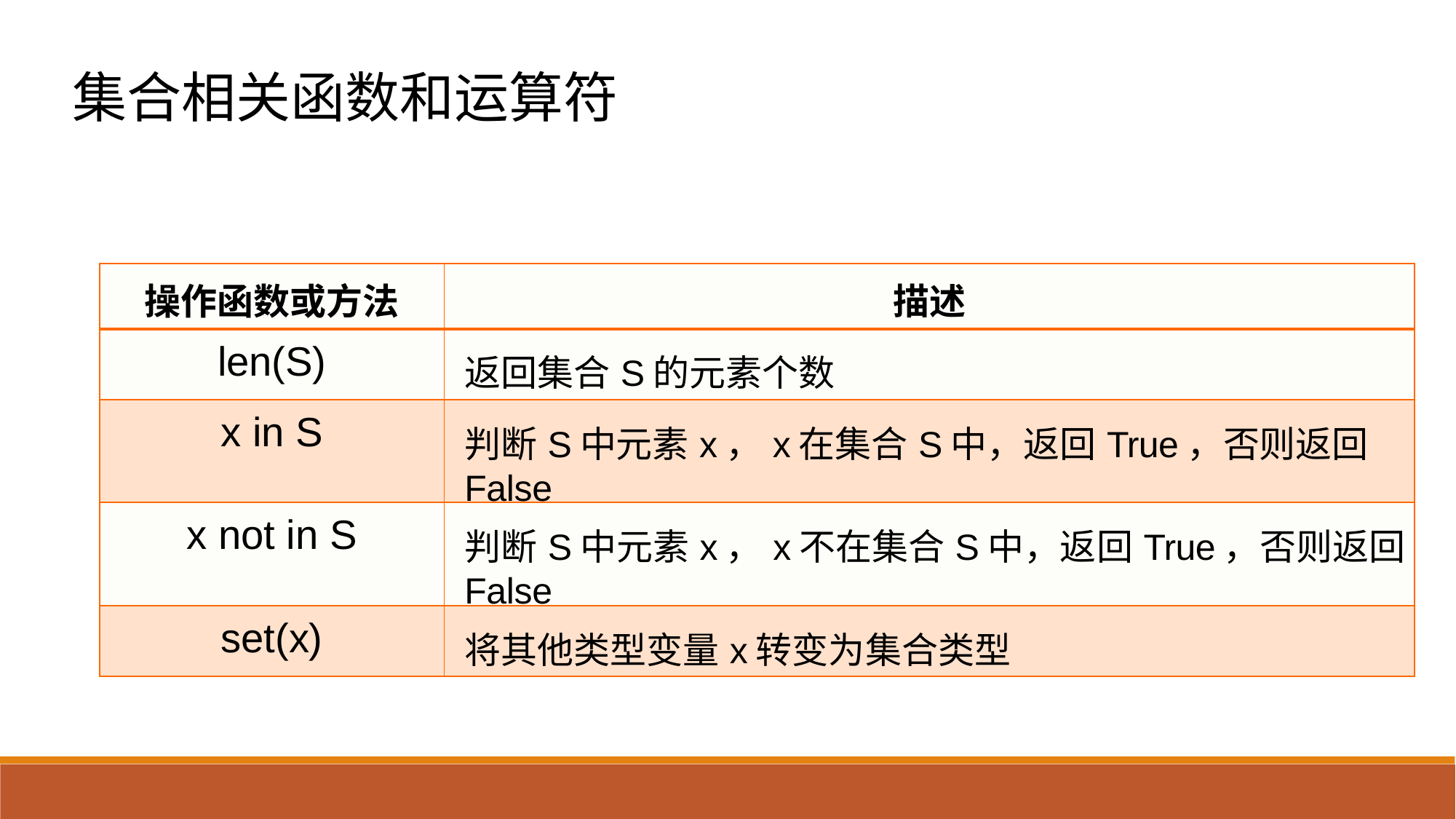

集合相关函数和运算符
| 操作函数或方法 | 描述 |
| --- | --- |
| len(S) | 返回集合S的元素个数 |
| x in S | 判断S中元素x，x在集合S中，返回True，否则返回False |
| x not in S | 判断S中元素x，x不在集合S中，返回True，否则返回False |
| set(x) | 将其他类型变量x转变为集合类型 |